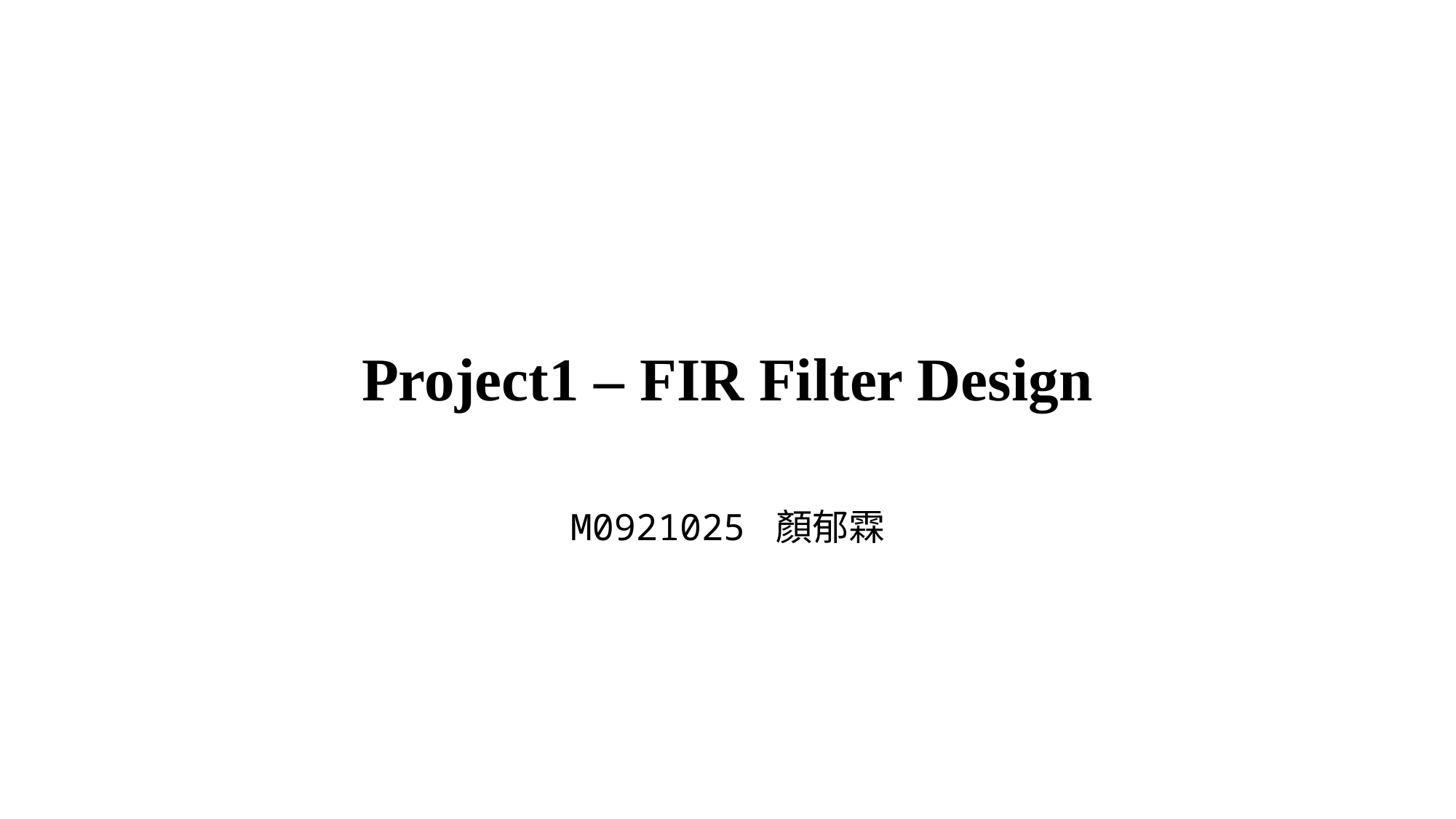

# Project1 – FIR Filter Design
M0921025 顏郁霖